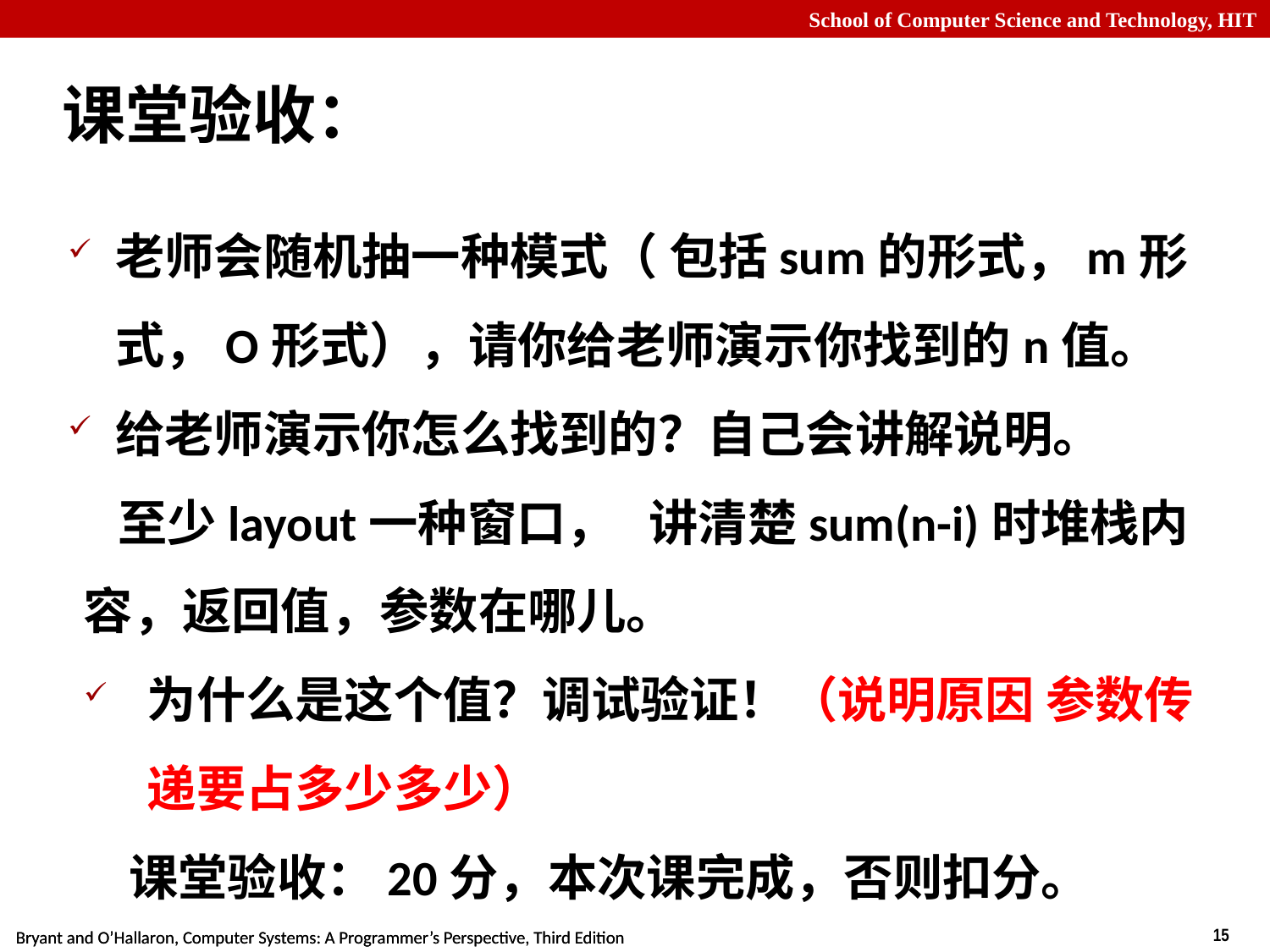

# 课堂验收：
老师会随机抽一种模式（ 包括sum的形式，m形式，O形式），请你给老师演示你找到的n值。
给老师演示你怎么找到的？自己会讲解说明。
  至少layout一种窗口，   讲清楚sum(n-i)时堆栈内容，返回值，参数在哪儿。
为什么是这个值？调试验证！（说明原因 参数传递要占多少多少）
   课堂验收：20分，本次课完成，否则扣分。